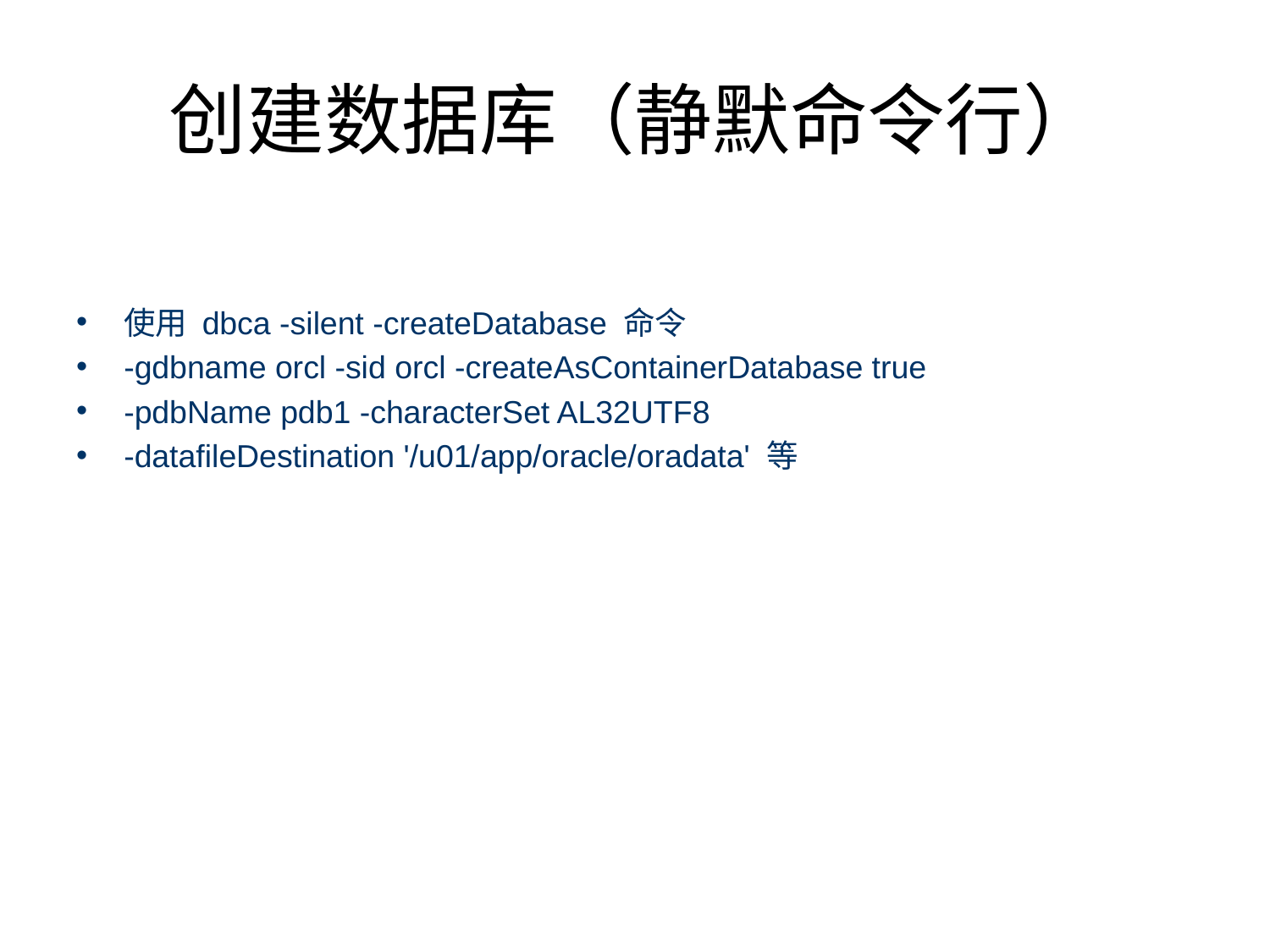

# 创建数据库（静默命令行）

使用 dbca -silent -createDatabase 命令
-gdbname orcl -sid orcl -createAsContainerDatabase true
-pdbName pdb1 -characterSet AL32UTF8
-datafileDestination '/u01/app/oracle/oradata' 等